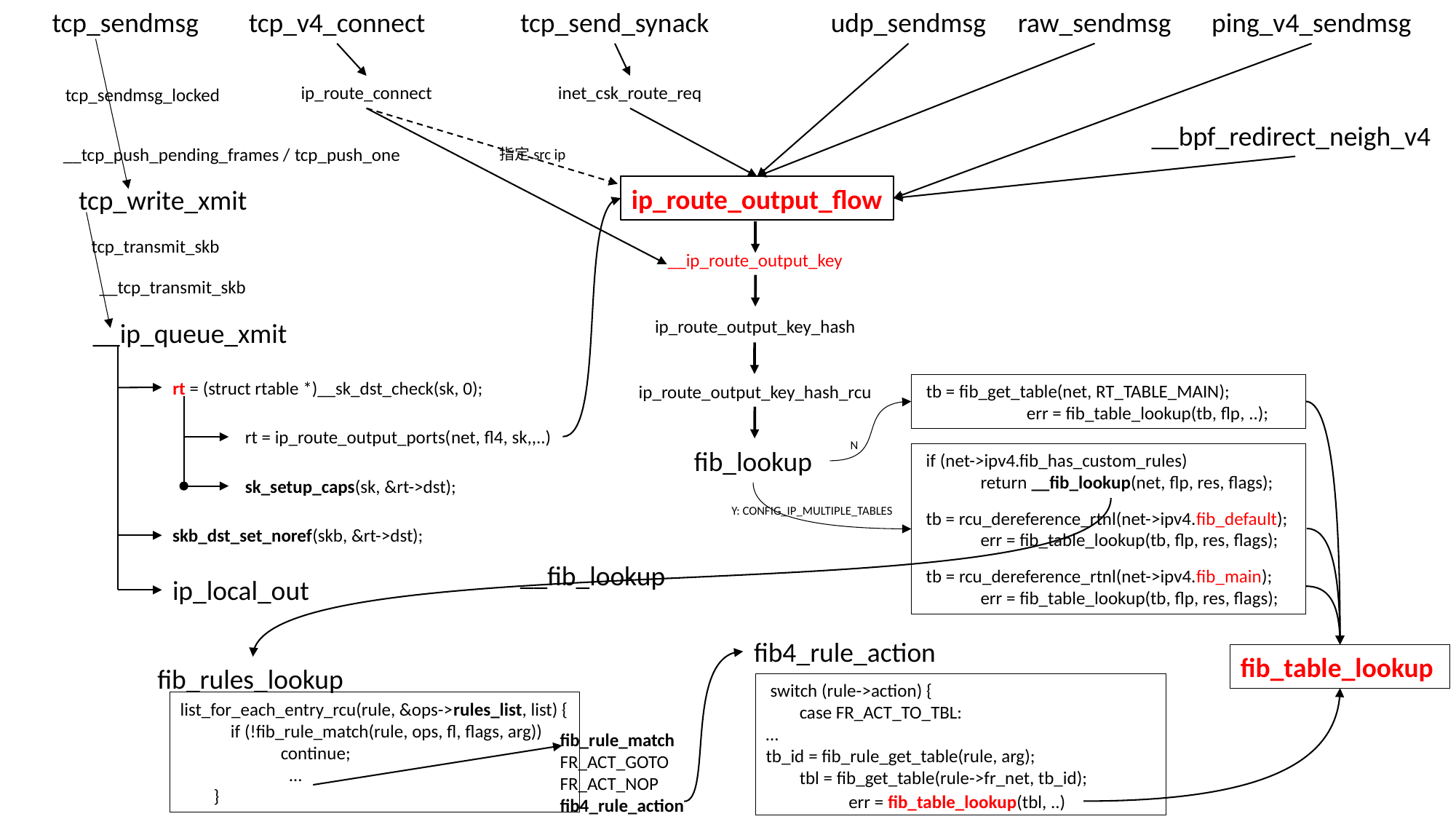

tcp_sendmsg
tcp_v4_connect
tcp_send_synack
udp_sendmsg
raw_sendmsg
ping_v4_sendmsg
ip_route_connect
inet_csk_route_req
tcp_sendmsg_locked
__bpf_redirect_neigh_v4
__tcp_push_pending_frames / tcp_push_one
指定src ip
ip_route_output_flow
tcp_write_xmit
tcp_transmit_skb
__ip_route_output_key
__tcp_transmit_skb
ip_route_output_key_hash
__ip_queue_xmit
rt = (struct rtable *)__sk_dst_check(sk, 0);
 tb = fib_get_table(net, RT_TABLE_MAIN);
                         err = fib_table_lookup(tb, flp, ..);
ip_route_output_key_hash_rcu
rt = ip_route_output_ports(net, fl4, sk,,..)
N
fib_lookup

if (net->ipv4.fib_has_custom_rules)
             return __fib_lookup(net, flp, res, flags);
sk_setup_caps(sk, &rt->dst);
Y: CONFIG_IP_MULTIPLE_TABLES
tb = rcu_dereference_rtnl(net->ipv4.fib_default);
             err = fib_table_lookup(tb, flp, res, flags);
skb_dst_set_noref(skb, &rt->dst);
__fib_lookup
tb = rcu_dereference_rtnl(net->ipv4.fib_main);
             err = fib_table_lookup(tb, flp, res, flags);
ip_local_out
fib4_rule_action
fib_table_lookup
fib_rules_lookup
 switch (rule->action) {
        case FR_ACT_TO_TBL:
…
tb_id = fib_rule_get_table(rule, arg);
        tbl = fib_get_table(rule->fr_net, tb_id);

list_for_each_entry_rcu(rule, &ops->rules_list, list) {
            if (!fib_rule_match(rule, ops, fl, flags, arg))
                        continue;
	…
        }
fib_rule_match
FR_ACT_GOTO
FR_ACT_NOP
fib4_rule_action
 err = fib_table_lookup(tbl, ..)